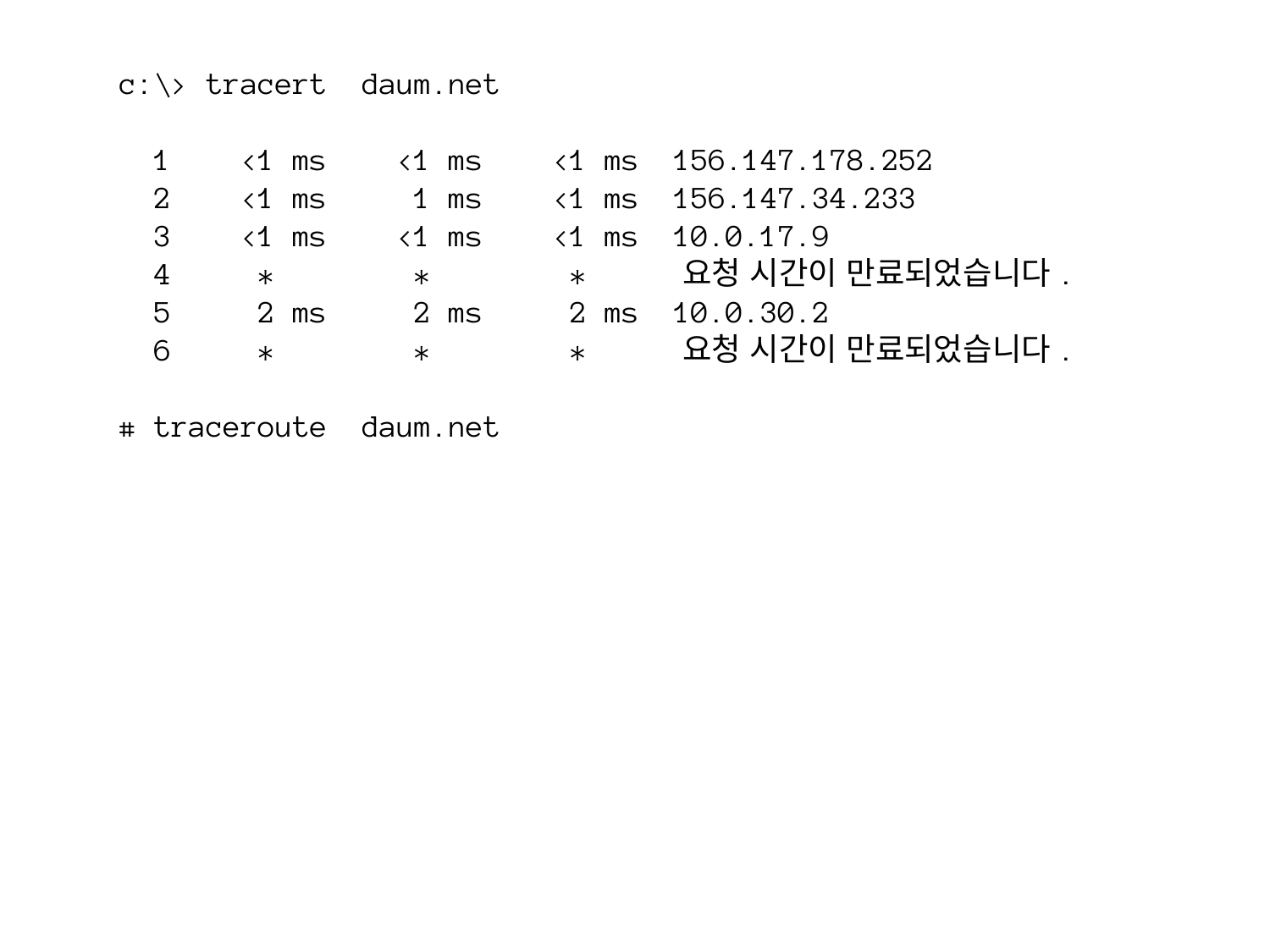

c:\> tracert  daum.net

  1    <1 ms    <1 ms    <1 ms  156.147.178.252
  2    <1 ms     1 ms    <1 ms  156.147.34.233
  3    <1 ms    <1 ms    <1 ms  10.0.17.9
  4     *        *        *     요청 시간이 만료되었습니다.
  5     2 ms     2 ms     2 ms  10.0.30.2
  6     *        *        *     요청 시간이 만료되었습니다.

# traceroute  daum.net